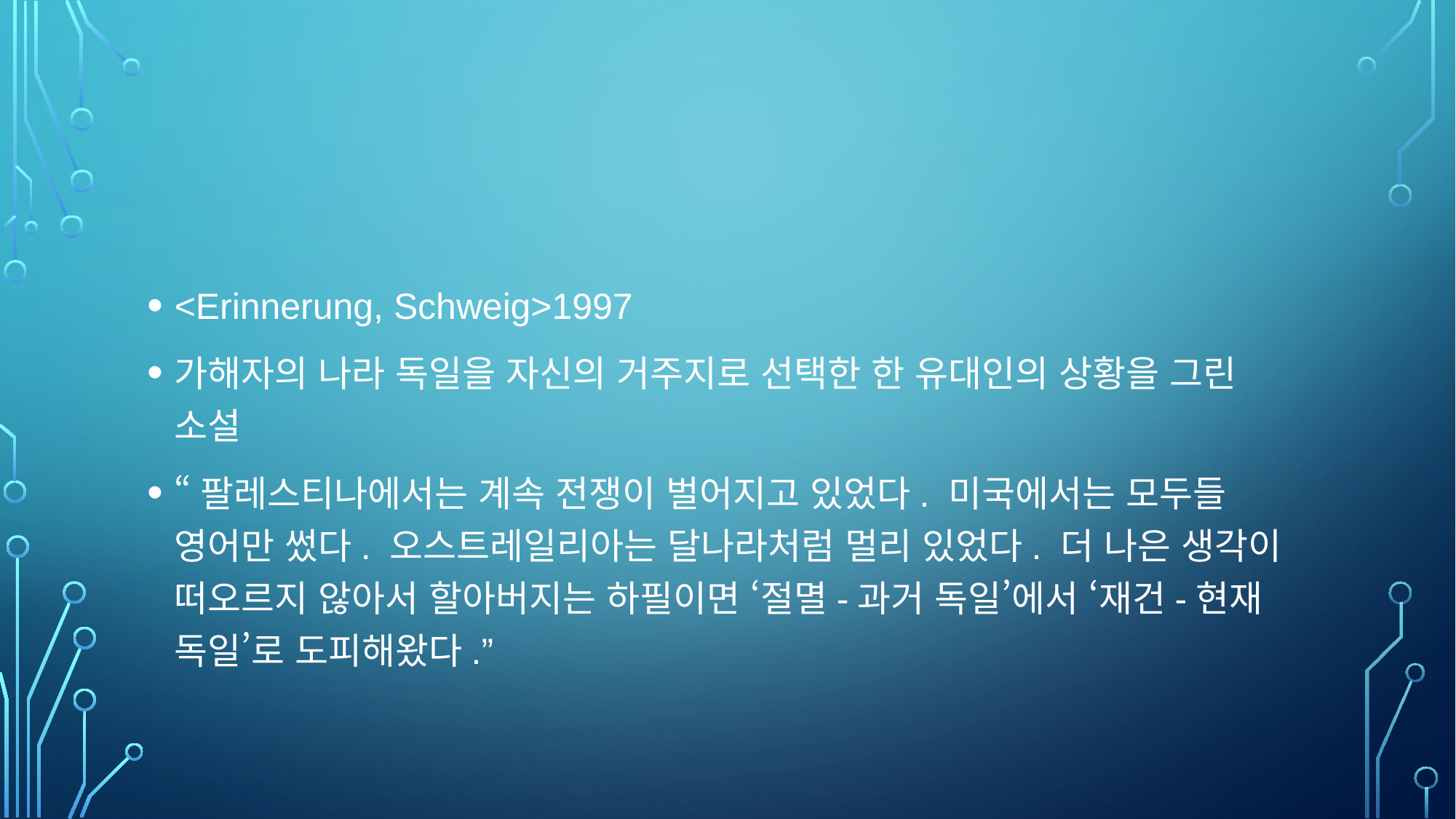

#
<Erinnerung, Schweig>1997
가해자의 나라 독일을 자신의 거주지로 선택한 한 유대인의 상황을 그린 소설
“팔레스티나에서는 계속 전쟁이 벌어지고 있었다. 미국에서는 모두들 영어만 썼다. 오스트레일리아는 달나라처럼 멀리 있었다. 더 나은 생각이 떠오르지 않아서 할아버지는 하필이면 ‘절멸-과거 독일’에서 ‘재건-현재 독일’로 도피해왔다.”